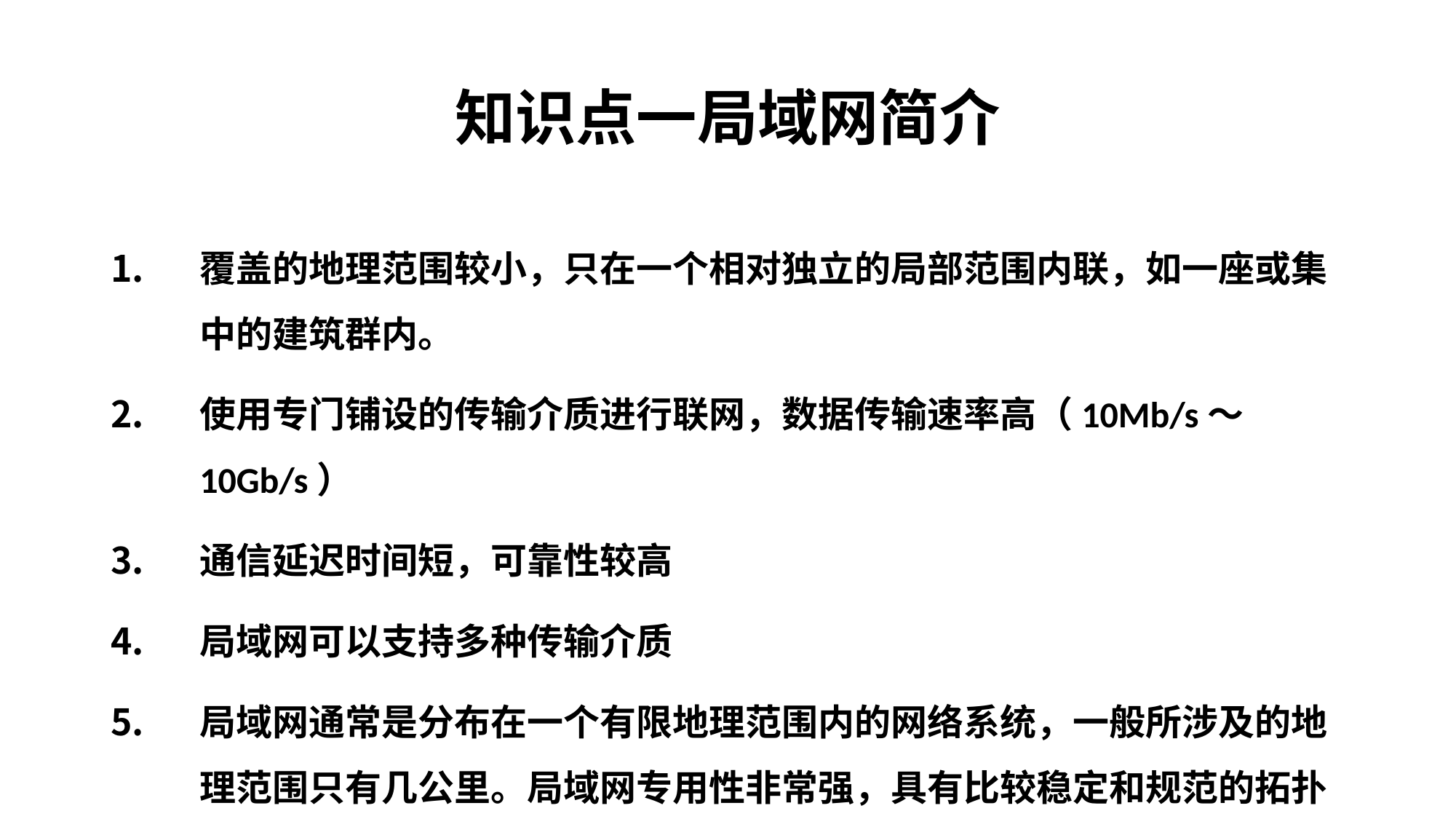

知识点一局域网简介
覆盖的地理范围较小，只在一个相对独立的局部范围内联，如一座或集中的建筑群内。
使用专门铺设的传输介质进行联网，数据传输速率高（10Mb/s～10Gb/s）
通信延迟时间短，可靠性较高
局域网可以支持多种传输介质
局域网通常是分布在一个有限地理范围内的网络系统，一般所涉及的地理范围只有几公里。局域网专用性非常强，具有比较稳定和规范的拓扑结构。常见的局域网拓朴结构有星形、树形、总线形、环形等。